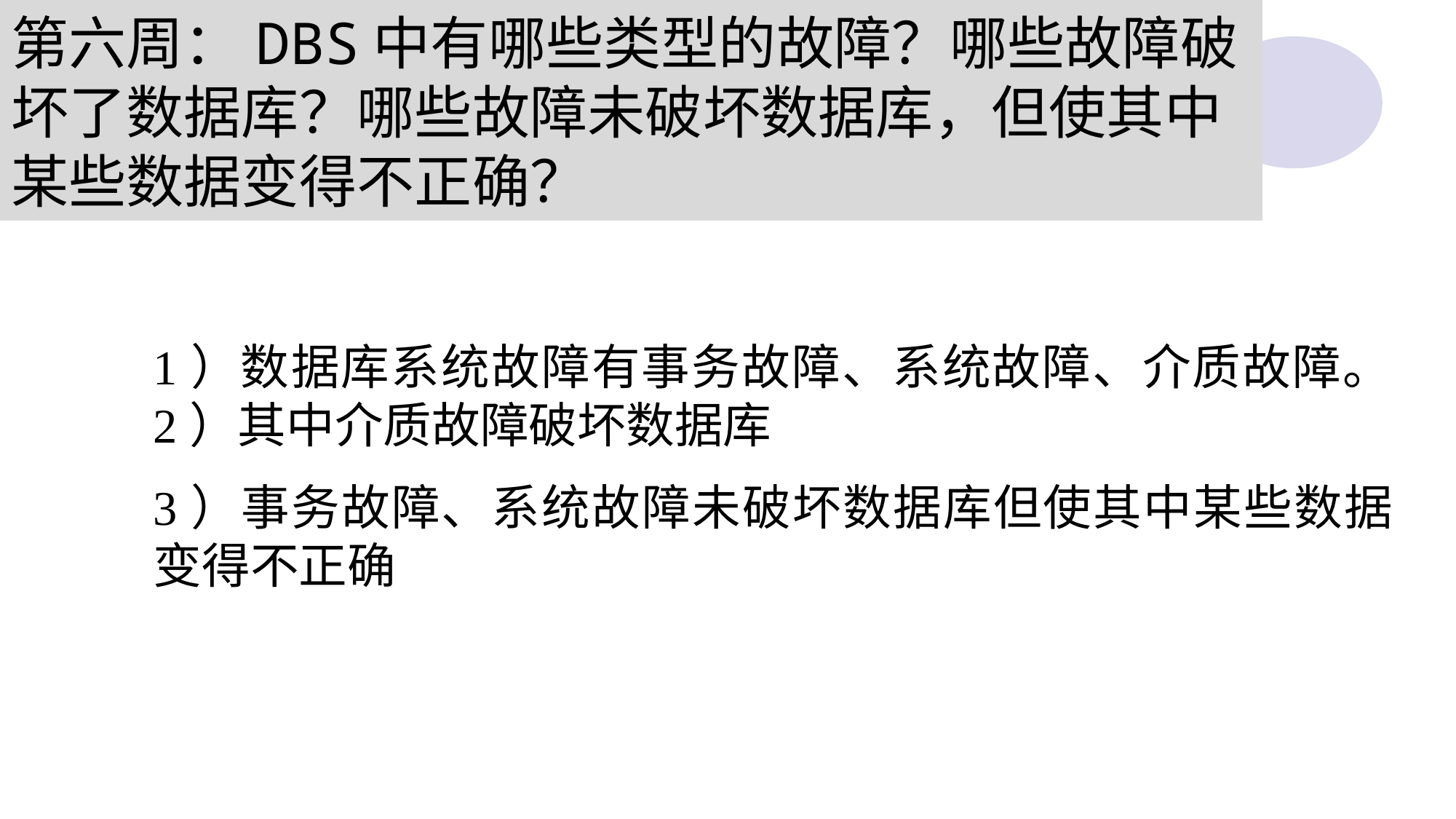

第六周：DBS中有哪些类型的故障？哪些故障破坏了数据库？哪些故障未破坏数据库，但使其中某些数据变得不正确？
1）数据库系统故障有事务故障、系统故障、介质故障。
2）其中介质故障破坏数据库
3）事务故障、系统故障未破坏数据库但使其中某些数据变得不正确